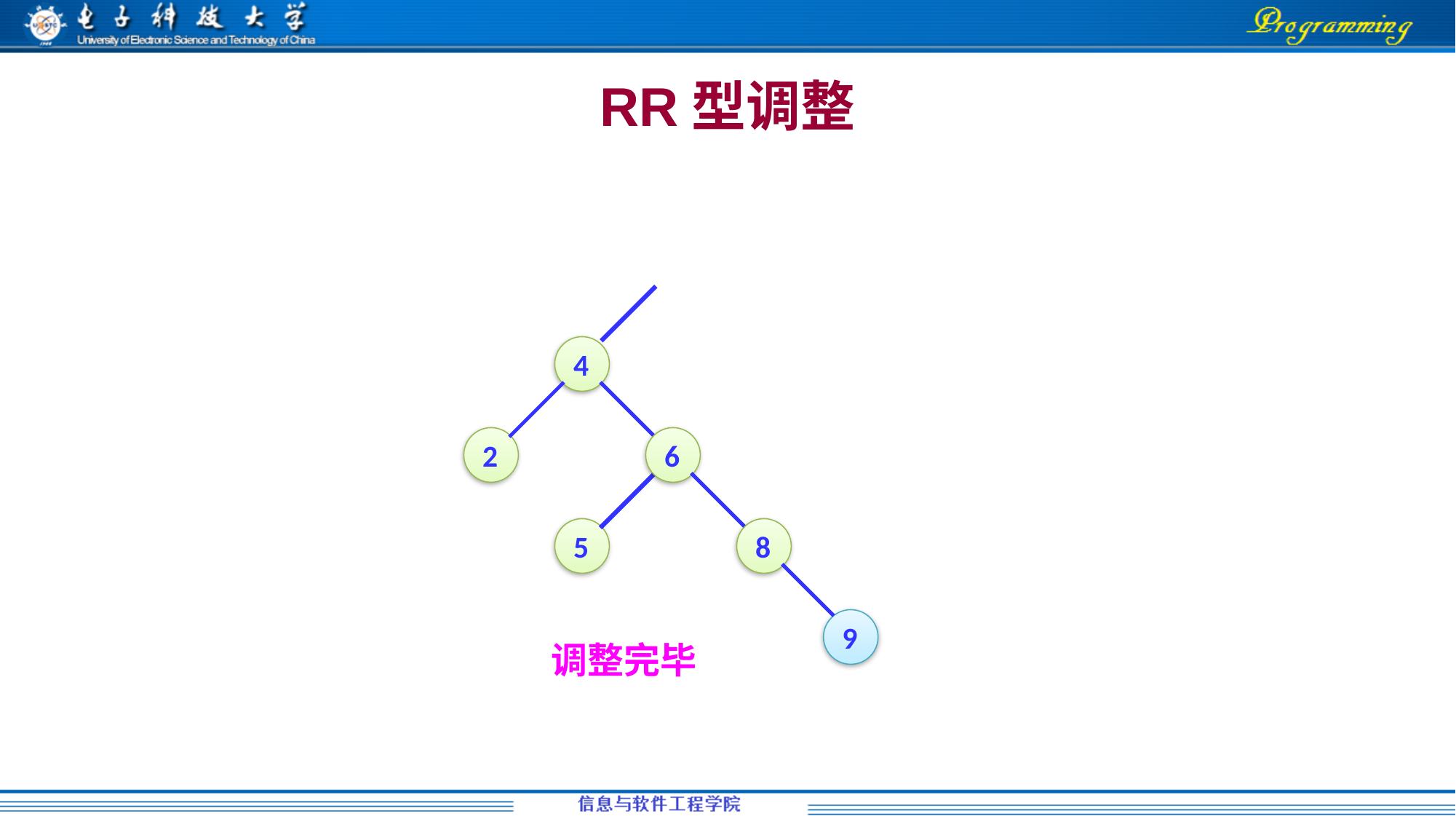

# RR型调整

4

2
6

8

9

5
调整完毕